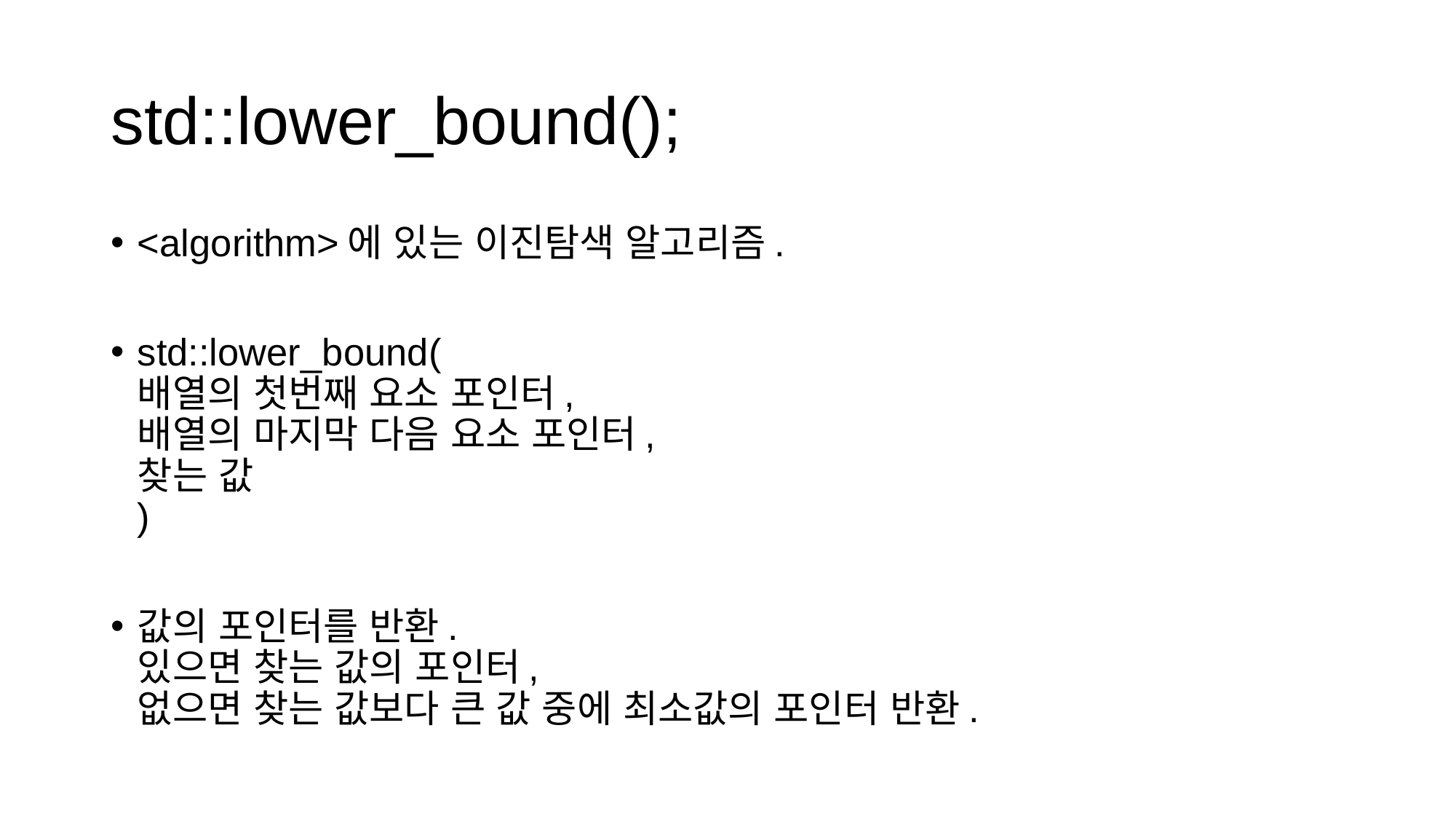

# std::lower_bound();
<algorithm>에 있는 이진탐색 알고리즘.

std::lower_bound(
배열의 첫번째 요소 포인터,
배열의 마지막 다음 요소 포인터,
찾는 값
)

값의 포인터를 반환.
있으면 찾는 값의 포인터,
없으면 찾는 값보다 큰 값 중에 최소값의 포인터 반환.